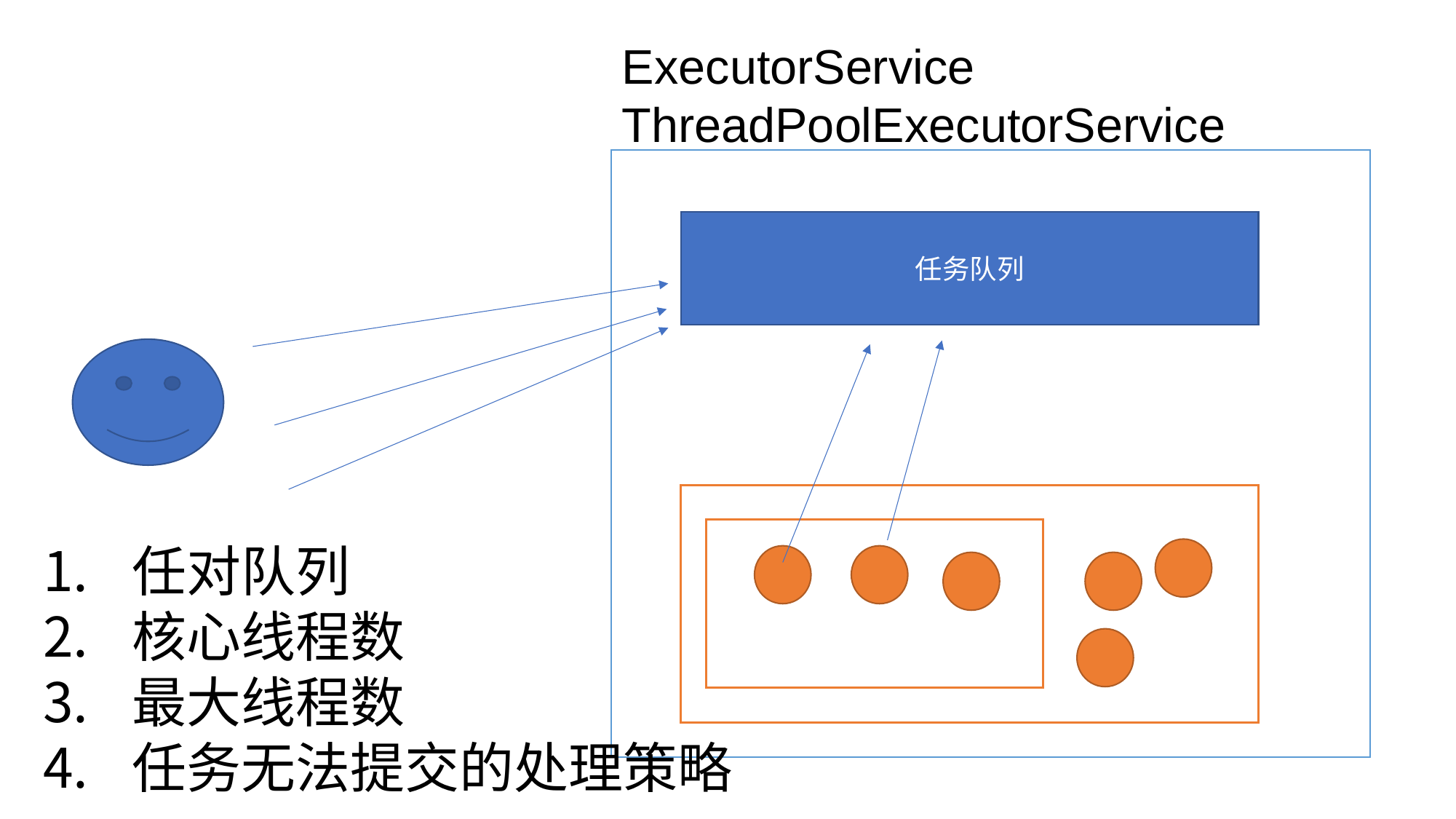

ExecutorService
ThreadPoolExecutorService

任务队列

任对队列
核心线程数
最大线程数
任务无法提交的处理策略